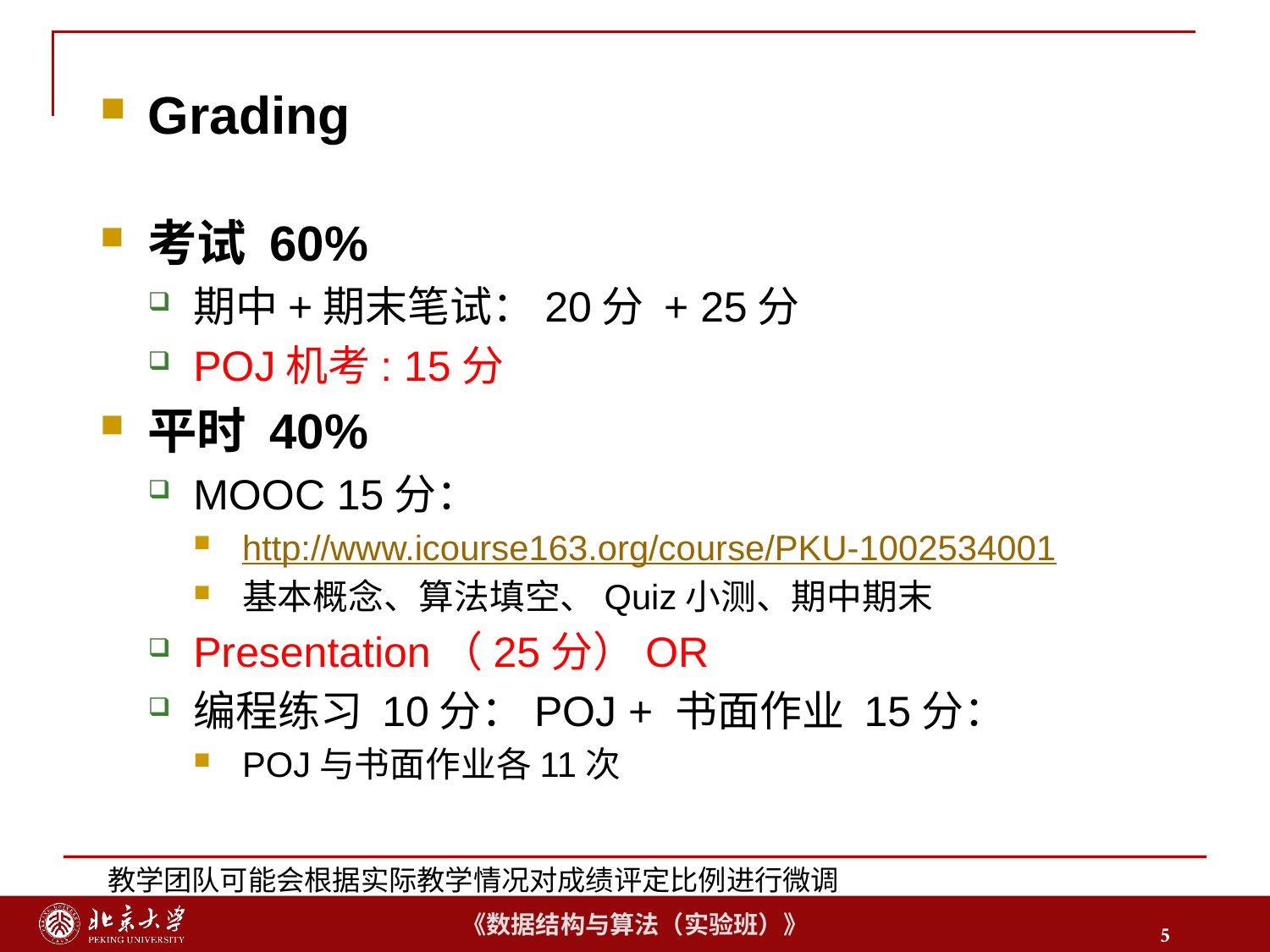

考试 60%
期中+期末笔试：20分 + 25分
POJ机考: 15分
平时 40%
MOOC 15分：
http://www.icourse163.org/course/PKU-1002534001
基本概念、算法填空、Quiz小测、期中期末
Presentation（25分）OR
编程练习 10分：POJ + 书面作业 15分：
POJ与书面作业各11次

Grading
教学团队可能会根据实际教学情况对成绩评定比例进行微调
5